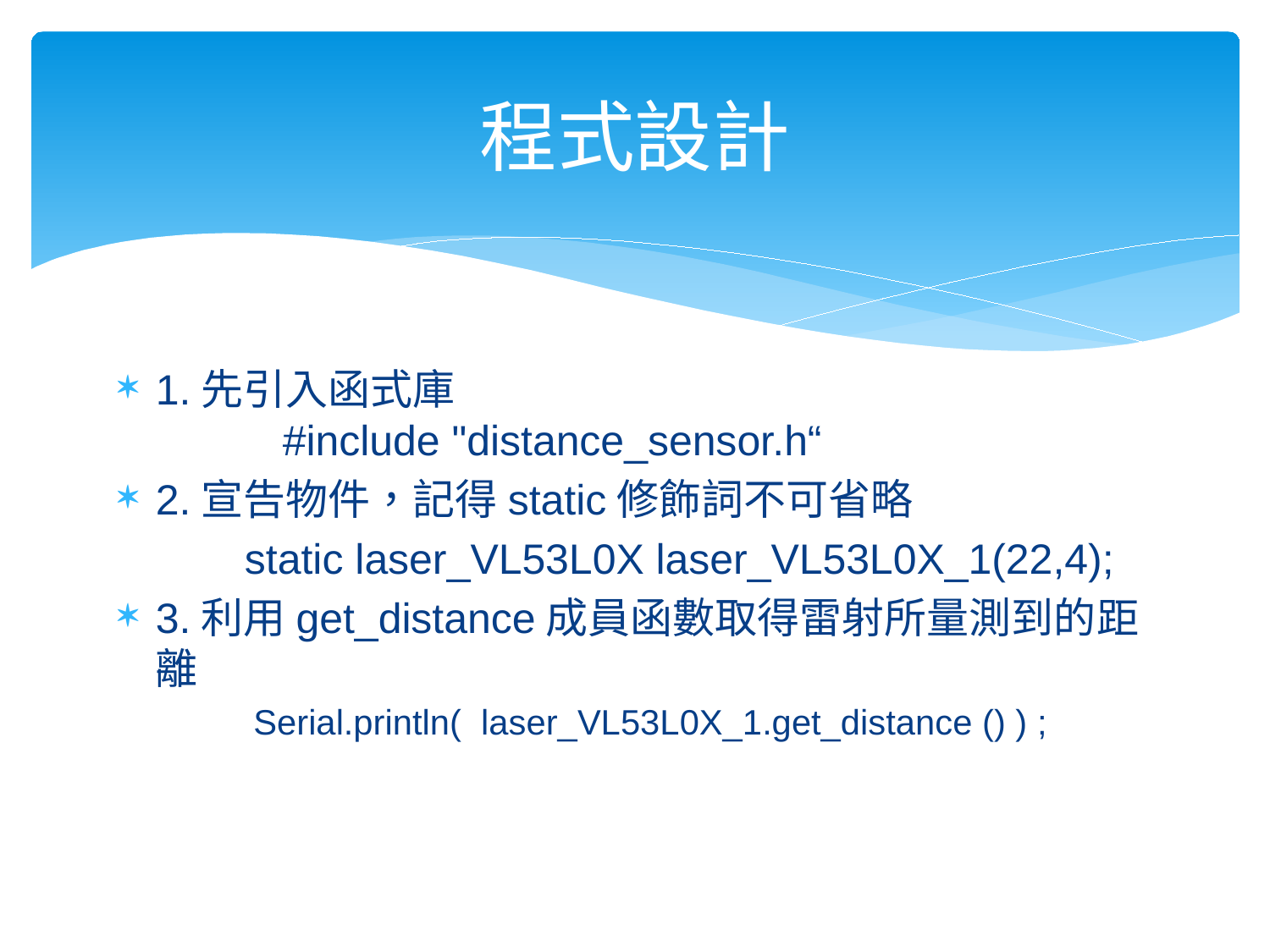

# 程式設計
1.先引入函式庫
	#include "distance_sensor.h“
2.宣告物件，記得static修飾詞不可省略
 	static laser_VL53L0X laser_VL53L0X_1(22,4);
3.利用get_distance成員函數取得雷射所量測到的距離
     Serial.println(  laser_VL53L0X_1.get_distance () ) ;